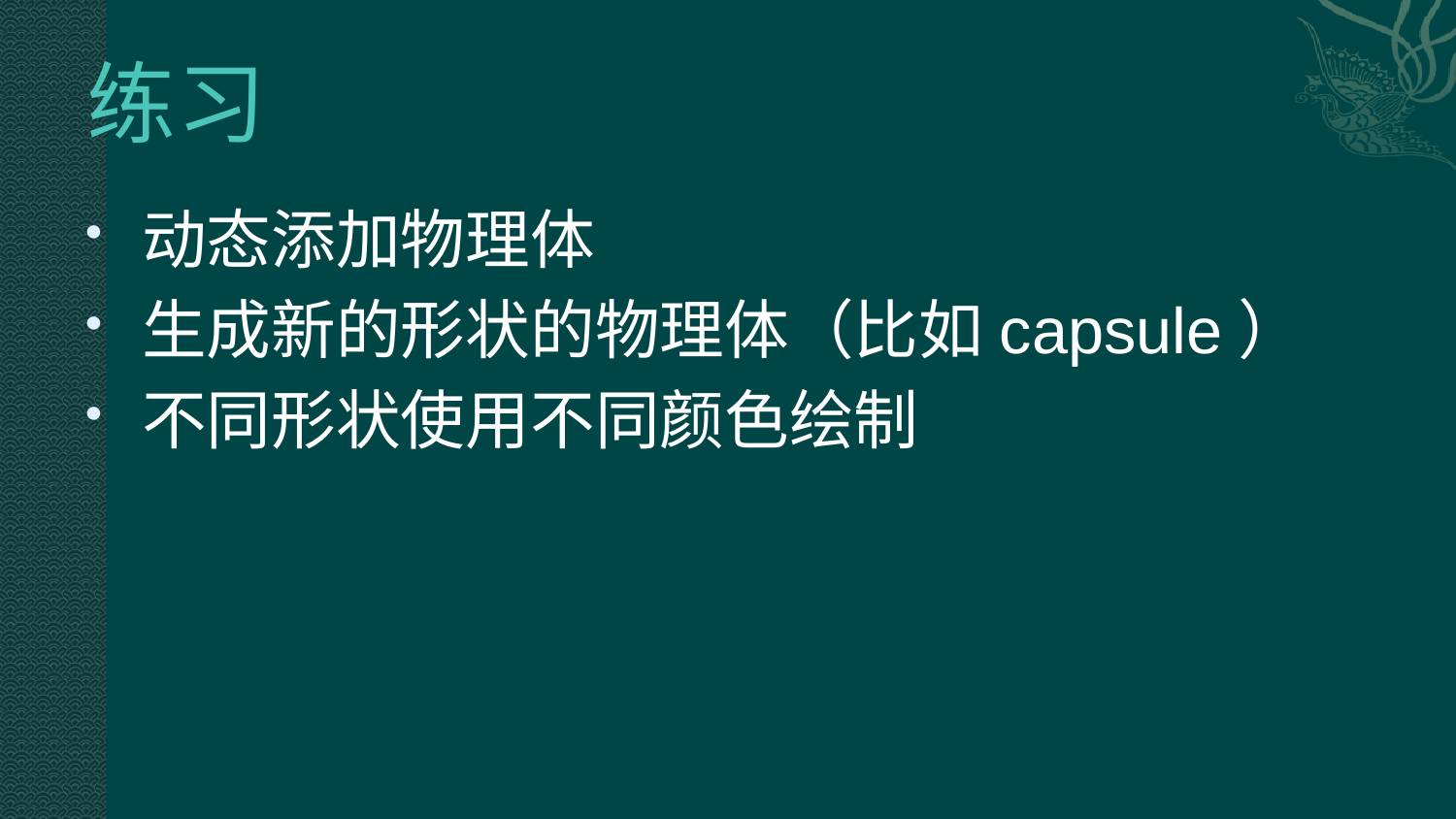

# 练习
动态添加物理体
生成新的形状的物理体（比如capsule）
不同形状使用不同颜色绘制